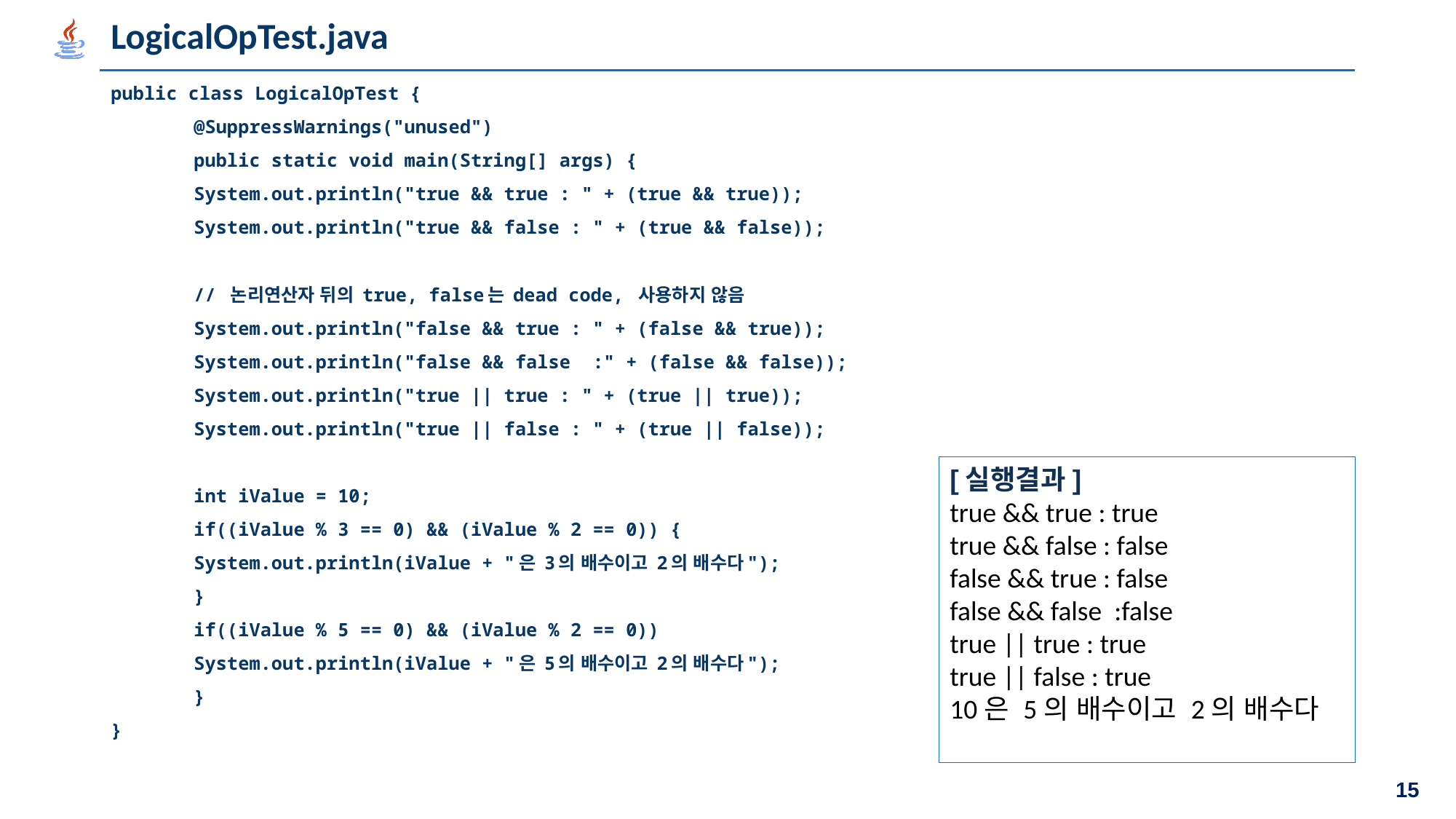

# LogicalOpTest.java
public class LogicalOpTest {
	@SuppressWarnings("unused")
	public static void main(String[] args) {
		System.out.println("true && true : " + (true && true));
		System.out.println("true && false : " + (true && false));

		// 논리연산자 뒤의 true, false는 dead code, 사용하지 않음
		System.out.println("false && true : " + (false && true));
		System.out.println("false && false  :" + (false && false));
		System.out.println("true || true : " + (true || true));
		System.out.println("true || false : " + (true || false));

		int iValue = 10;
		if((iValue % 3 == 0) && (iValue % 2 == 0)) {
			System.out.println(iValue + "은 3의 배수이고 2의 배수다");
		}
		if((iValue % 5 == 0) && (iValue % 2 == 0))
			System.out.println(iValue + "은 5의 배수이고 2의 배수다");
	}
}
[실행결과]
true && true : true
true && false : false
false && true : false
false && false  :false
true || true : true
true || false : true
10은 5의 배수이고 2의 배수다

15